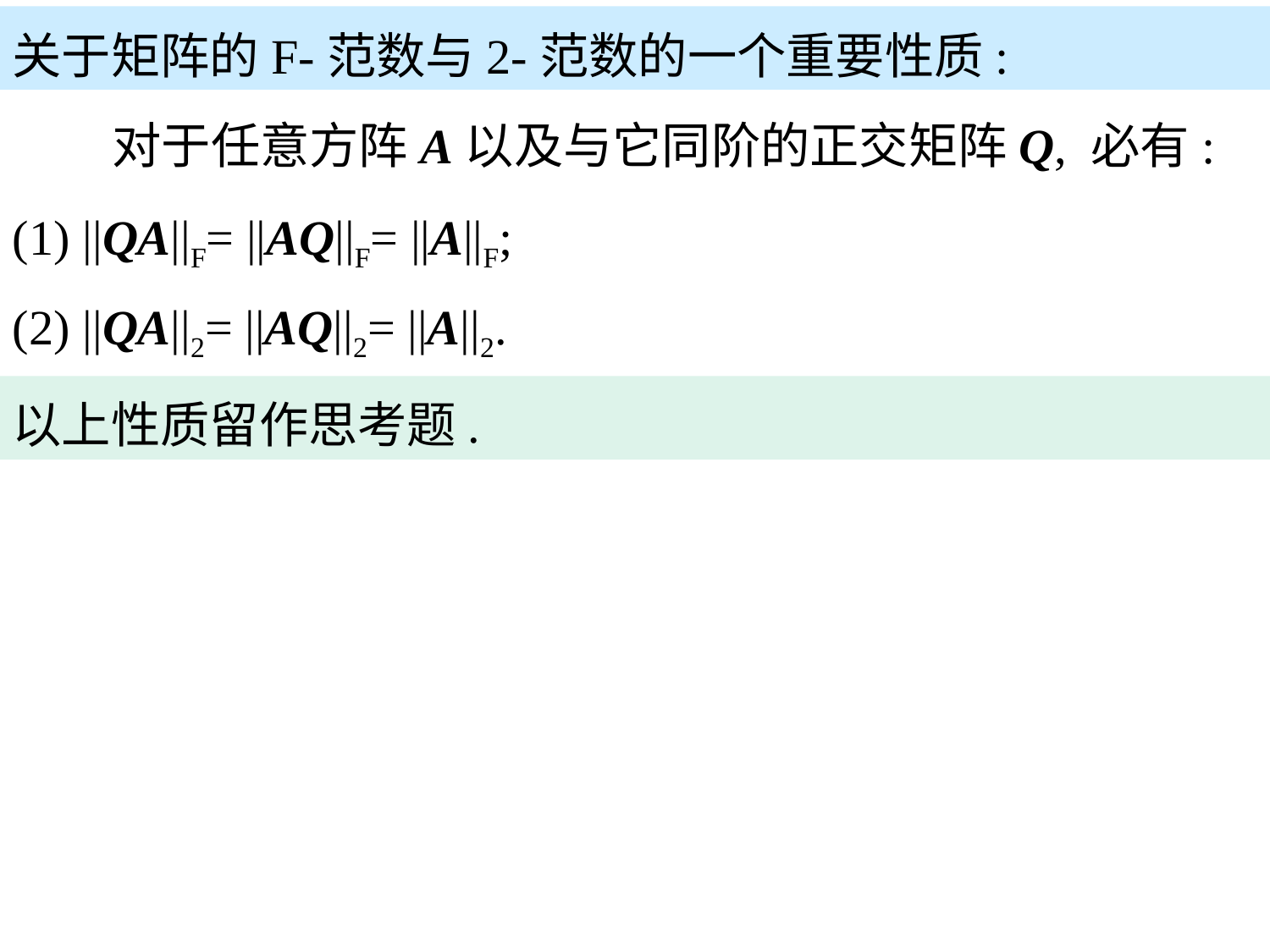

关于矩阵的F-范数与2-范数的一个重要性质:
        对于任意方阵A以及与它同阶的正交矩阵Q, 必有:
(1) ||QA||F= ||AQ||F= ||A||F;
(2) ||QA||2= ||AQ||2= ||A||2.
以上性质留作思考题.